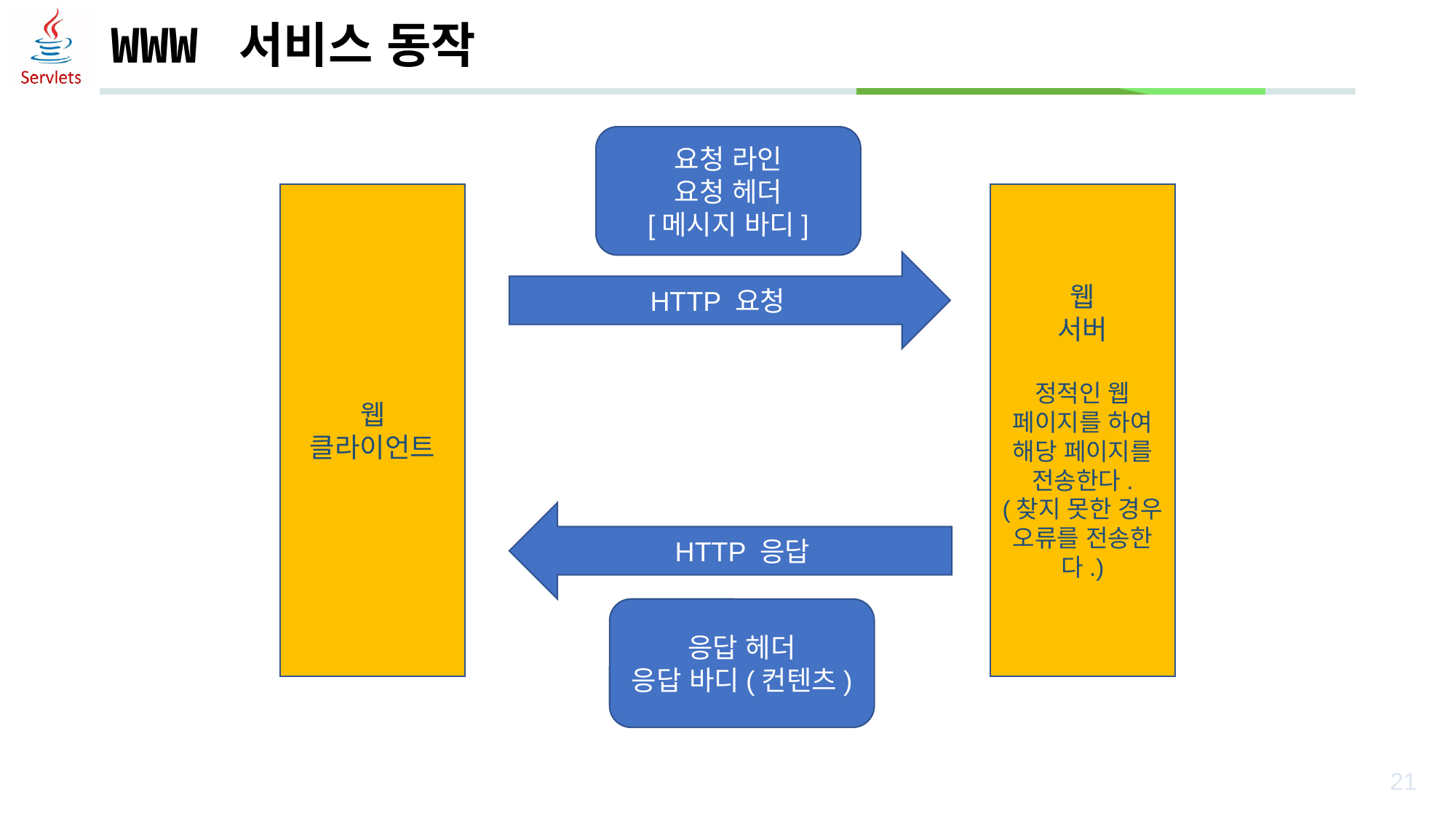

# WWW 서비스 동작
요청 라인
요청 헤더
[메시지 바디]
웹
클라이언트
웹
서버

정적인 웹 페이지를 하여 해당 페이지를 전송한다.
(찾지 못한 경우 오류를 전송한다.)
HTTP 요청
HTTP 응답
응답 헤더
응답 바디(컨텐츠)
21